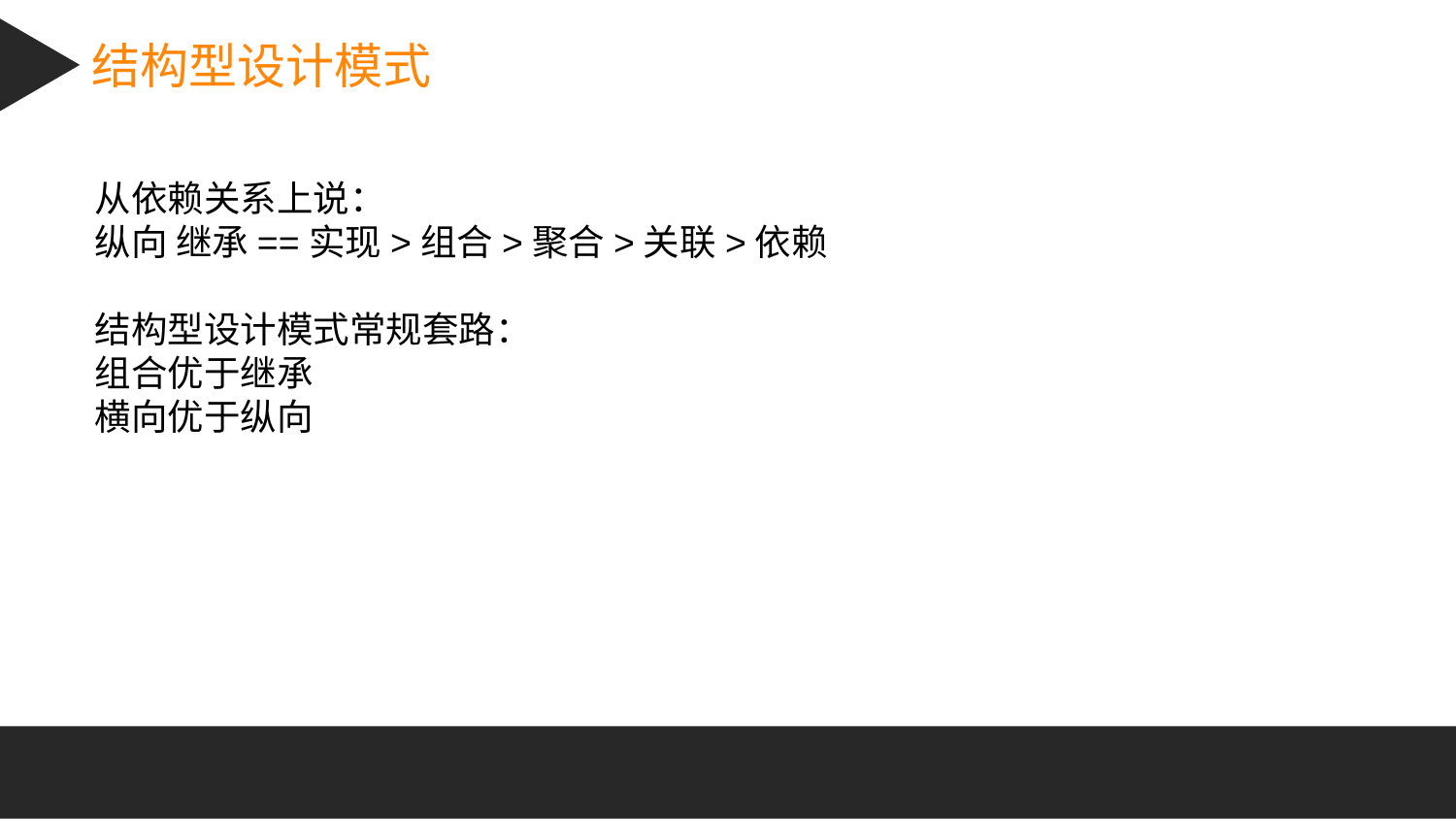

结构型设计模式
从依赖关系上说：
纵向 继承==实现>组合>聚合>关联>依赖

结构型设计模式常规套路：
组合优于继承
横向优于纵向